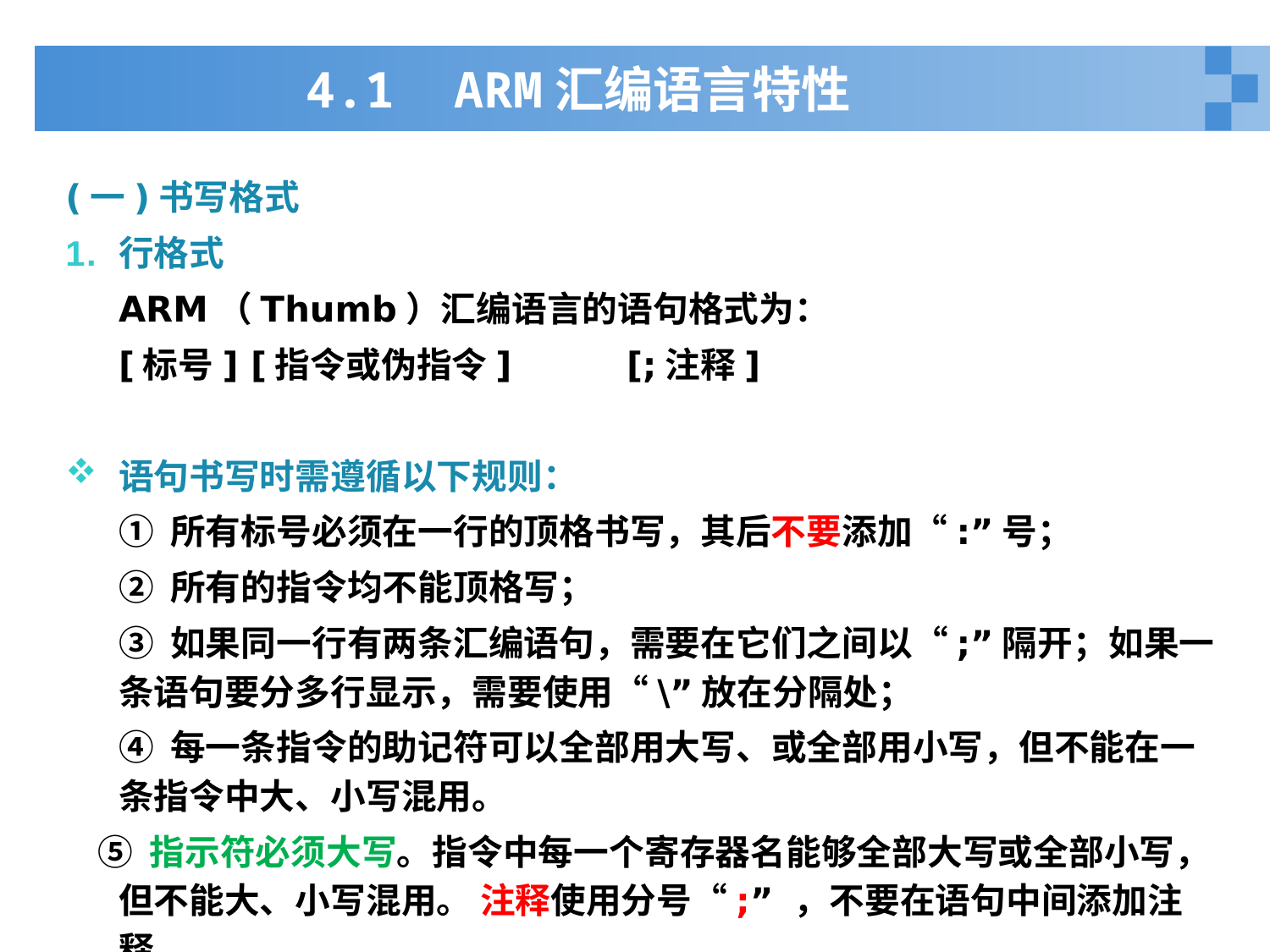

# 4.1  ARM汇编语言特性
(一)书写格式
行格式
	ARM（Thumb）汇编语言的语句格式为：
	[标号] [指令或伪指令]	[;注释]

语句书写时需遵循以下规则：
	① 所有标号必须在一行的顶格书写，其后不要添加“:”号；
	② 所有的指令均不能顶格写；
	③ 如果同一行有两条汇编语句，需要在它们之间以“;”隔开；如果一条语句要分多行显示，需要使用“\”放在分隔处；
	④ 每一条指令的助记符可以全部用大写、或全部用小写，但不能在一条指令中大、小写混用。
    ⑤ 指示符必须大写。指令中每一个寄存器名能够全部大写或全部小写，但不能大、小写混用。 注释使用分号“;” ，不要在语句中间添加注释。